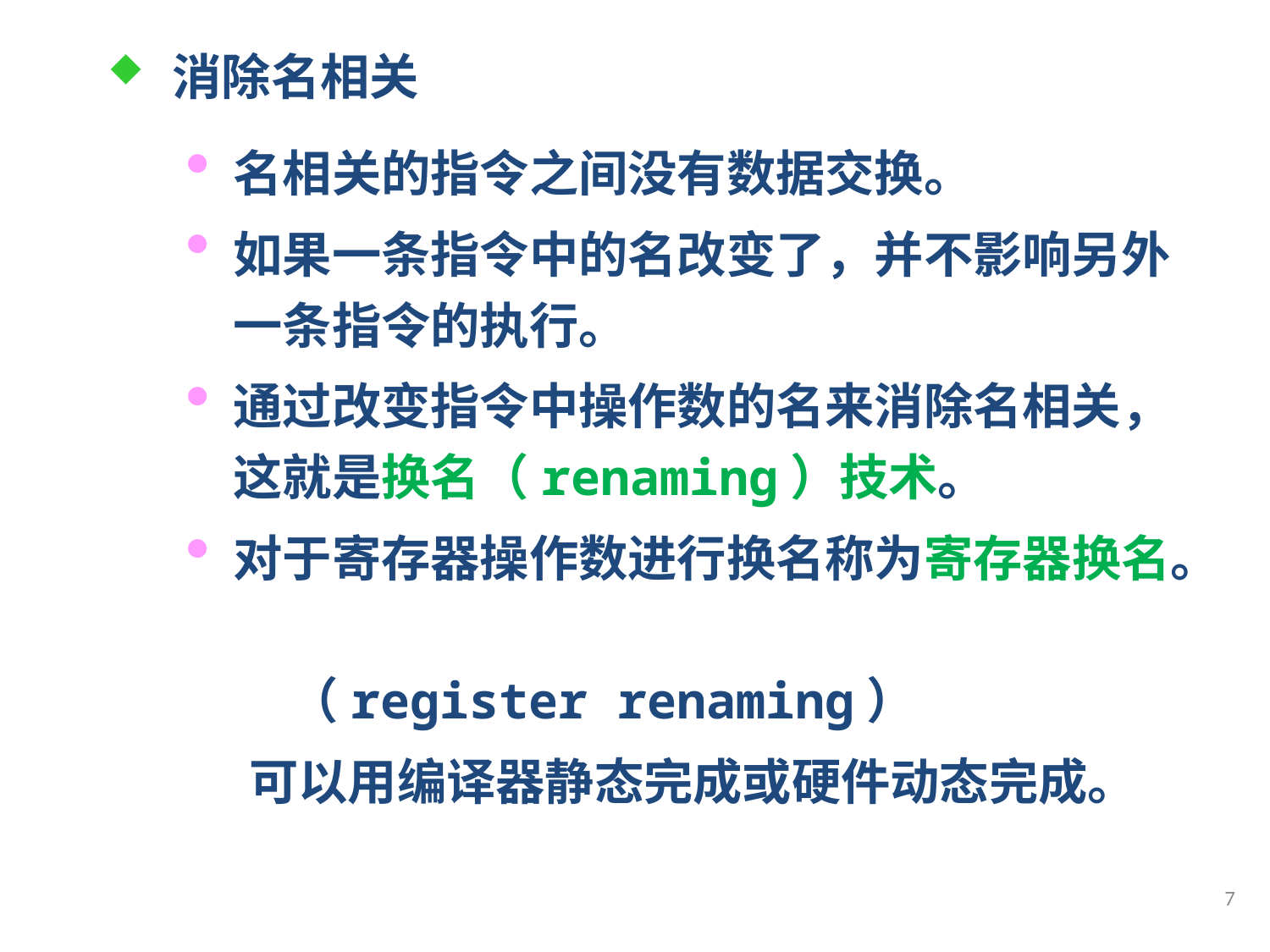

消除名相关
名相关的指令之间没有数据交换。
如果一条指令中的名改变了，并不影响另外一条指令的执行。
通过改变指令中操作数的名来消除名相关，这就是换名（renaming）技术。
对于寄存器操作数进行换名称为寄存器换名。
     （register renaming）
可以用编译器静态完成或硬件动态完成。
7